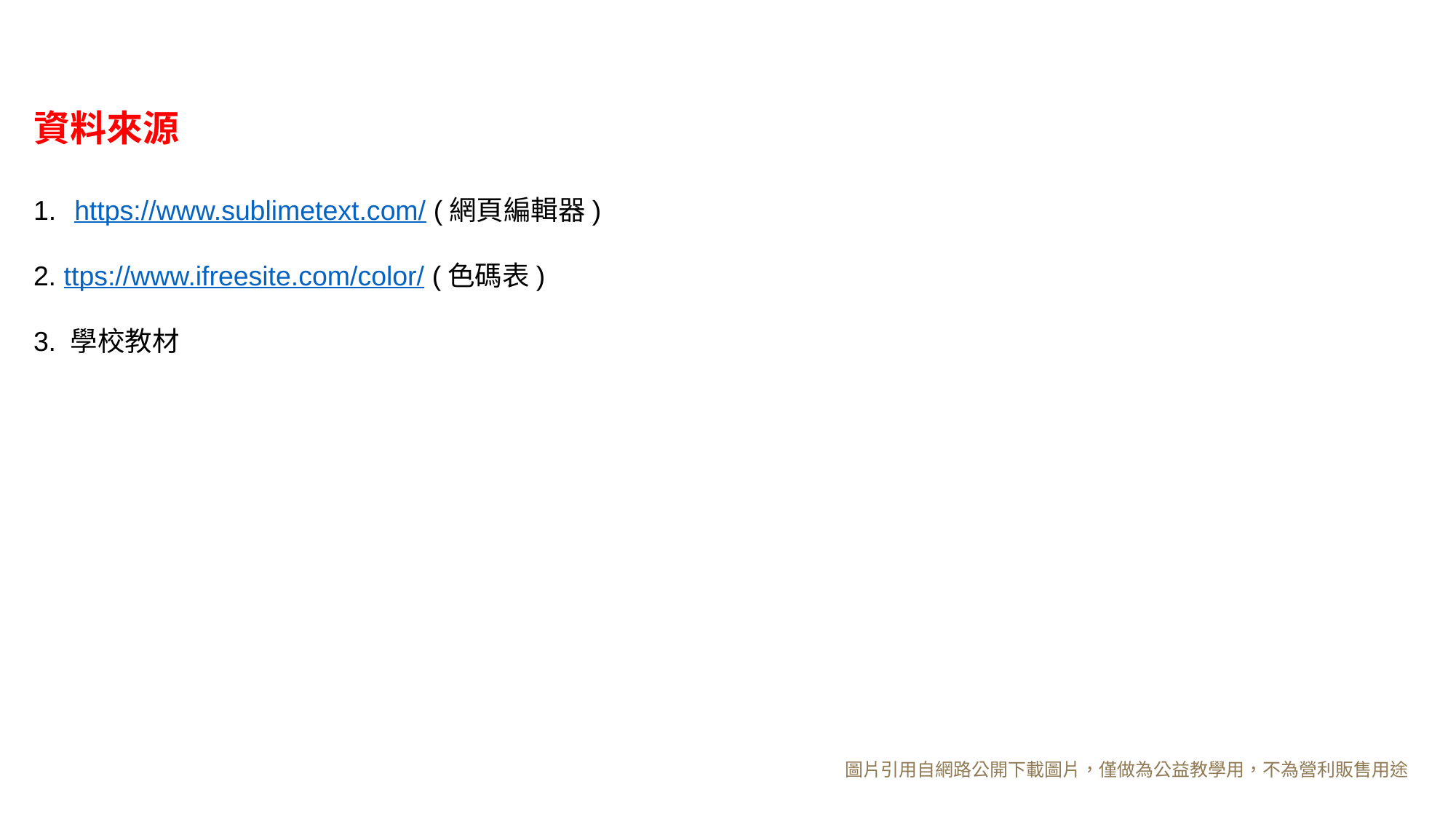

資料來源

https://www.sublimetext.com/ (網頁編輯器)

2. ttps://www.ifreesite.com/color/ (色碼表)

3. 學校教材

圖片引用自網路公開下載圖片，僅做為公益教學用，不為營利販售用途